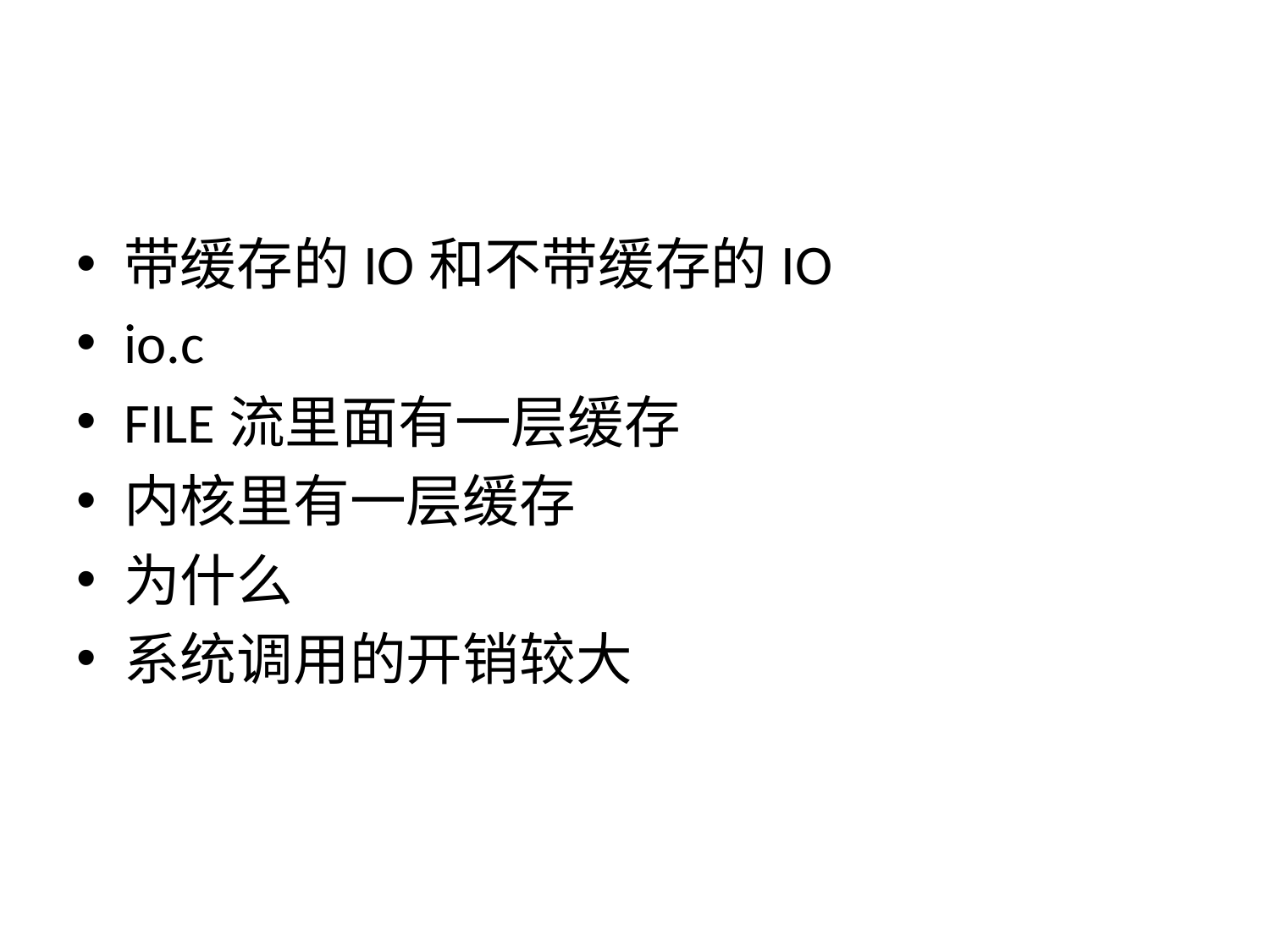

#
带缓存的IO和不带缓存的IO
io.c
FILE流里面有一层缓存
内核里有一层缓存
为什么
系统调用的开销较大